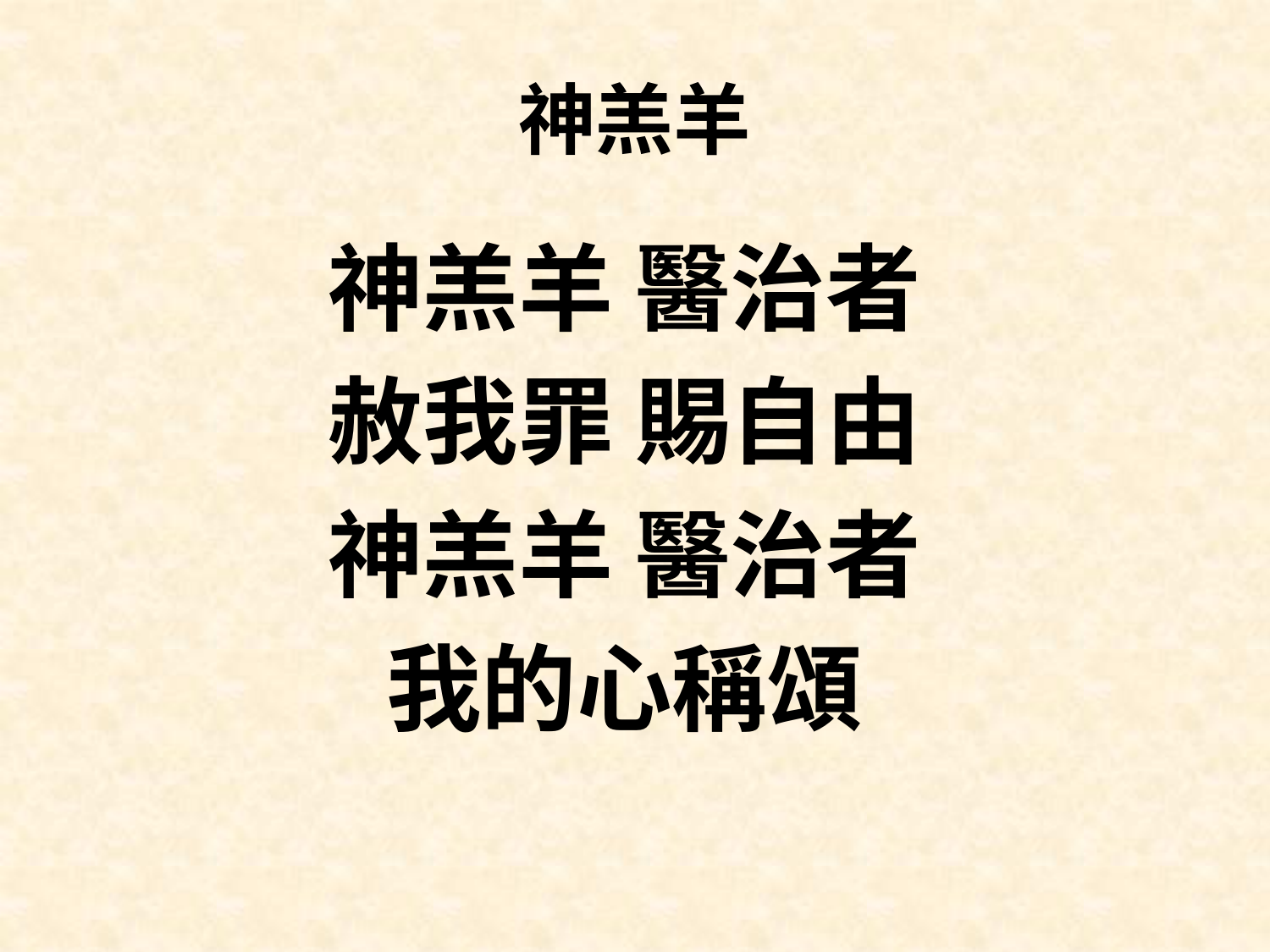

# 神羔羊
神羔羊 醫治者
赦我罪 賜自由
神羔羊 醫治者
我的心稱頌